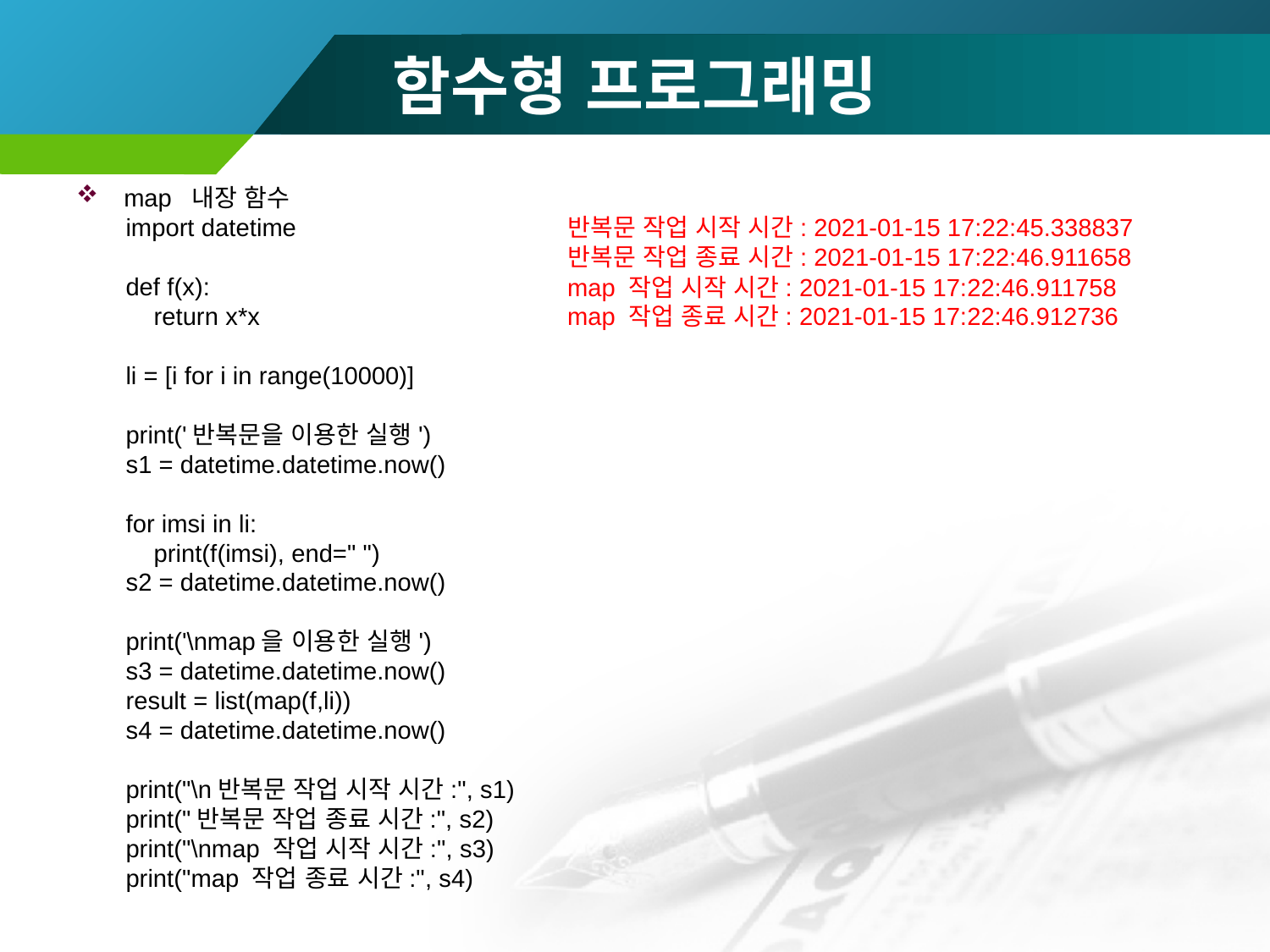

# 함수형 프로그래밍
map  내장 함수
import datetime

def f(x):
    return x*x

li = [i for i in range(10000)]

print('반복문을 이용한 실행')
s1 = datetime.datetime.now()

for imsi in li:
    print(f(imsi), end=" ")
s2 = datetime.datetime.now()

print('\nmap을 이용한 실행')
s3 = datetime.datetime.now()
result = list(map(f,li))
s4 = datetime.datetime.now()

print("\n반복문 작업 시작 시간:", s1)
print("반복문 작업 종료 시간:", s2)
print("\nmap 작업 시작 시간:", s3)
print("map 작업 종료 시간:", s4)
반복문 작업 시작 시간: 2021-01-15 17:22:45.338837
반복문 작업 종료 시간: 2021-01-15 17:22:46.911658
map 작업 시작 시간: 2021-01-15 17:22:46.911758
map 작업 종료 시간: 2021-01-15 17:22:46.912736